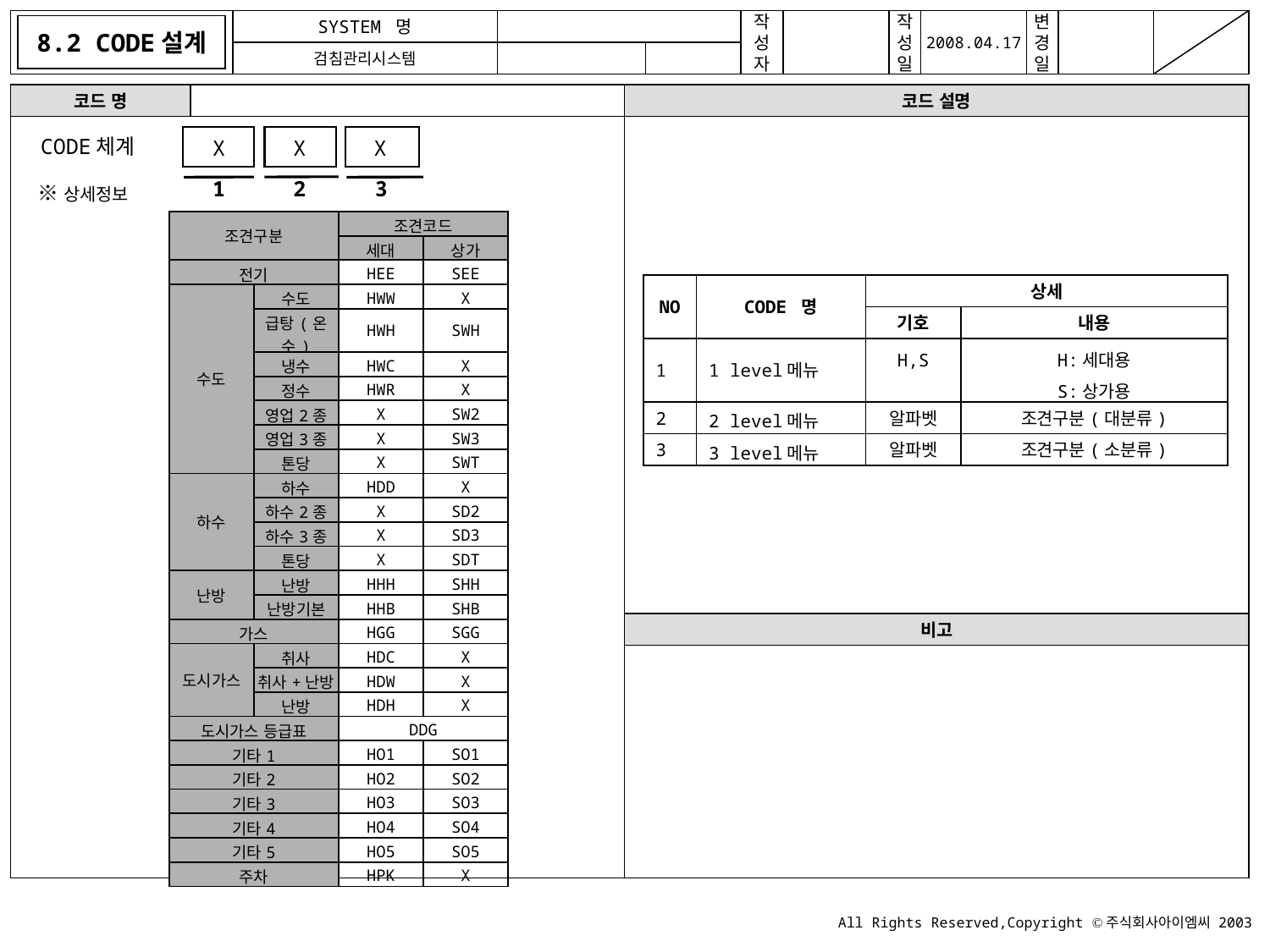

8.2 CODE설계

코드 명

코드 설명

 CODE체계

X
X
X
1
2
3
 ※상세정보

| 조견구분 |  | 조견코드 |  |
| --- | --- | --- | --- |
|  |  | 세대 | 상가 |
| 전기 |  | HEE | SEE |
| 수도 | 수도 | HWW | X |
|  | 급탕(온수) | HWH | SWH |
|  | 냉수 | HWC | X |
|  | 정수 | HWR | X |
|  | 영업2종 | X | SW2 |
|  | 영업3종 | X | SW3 |
|  | 톤당 | X | SWT |
| 하수 | 하수 | HDD | X |
|  | 하수2종 | X | SD2 |
|  | 하수3종 | X | SD3 |
|  | 톤당 | X | SDT |
| 난방 | 난방 | HHH | SHH |
|  | 난방기본 | HHB | SHB |
| 가스 |  | HGG | SGG |
| 도시가스 | 취사 | HDC | X |
|  | 취사+난방 | HDW | X |
|  | 난방 | HDH | X |
| 도시가스 등급표 |  | DDG |  |
| 기타1 |  | HO1 | SO1 |
| 기타2 |  | HO2 | SO2 |
| 기타3 |  | HO3 | SO3 |
| 기타4 |  | HO4 | SO4 |
| 기타5 |  | HO5 | SO5 |
| 주차 |  | HPK | X |
NO
CODE 명
상세
기호
내용
1
1 level메뉴
H,S

H:세대용
S:상가용
2
2 level메뉴
알파벳
조견구분(대분류)
3
3 level메뉴
알파벳
조견구분(소분류)
비고